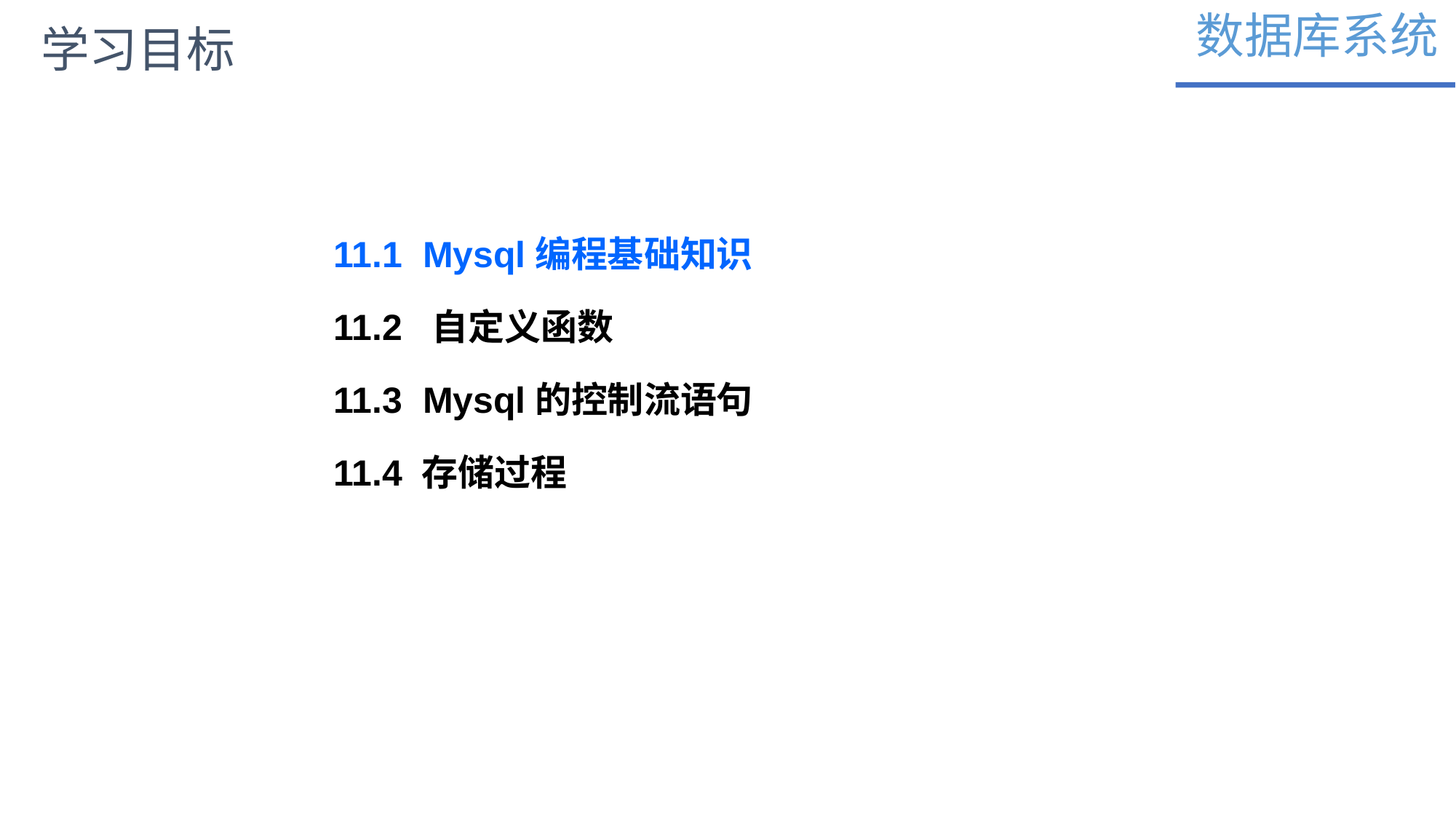

数据库系统
# 学习目标

11.1  Mysql编程基础知识
11.2  自定义函数
11.3  Mysql的控制流语句
11.4 存储过程